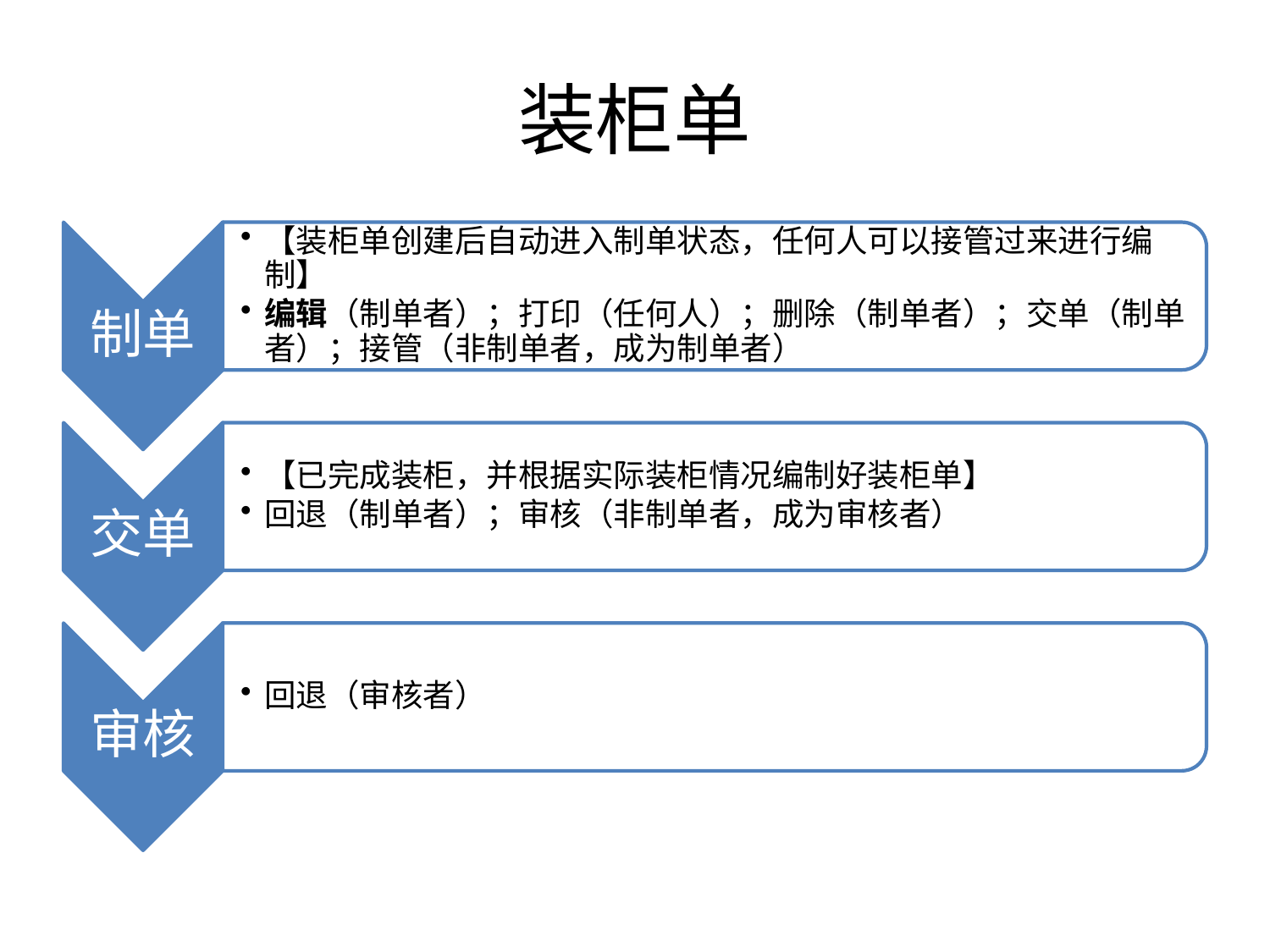

# 装柜单
制单
【装柜单创建后自动进入制单状态，任何人可以接管过来进行编制】
编辑（制单者）；打印（任何人）；删除（制单者）；交单（制单者）；接管（非制单者，成为制单者）
交单
【已完成装柜，并根据实际装柜情况编制好装柜单】
回退（制单者）；审核（非制单者，成为审核者）
审核
回退（审核者）